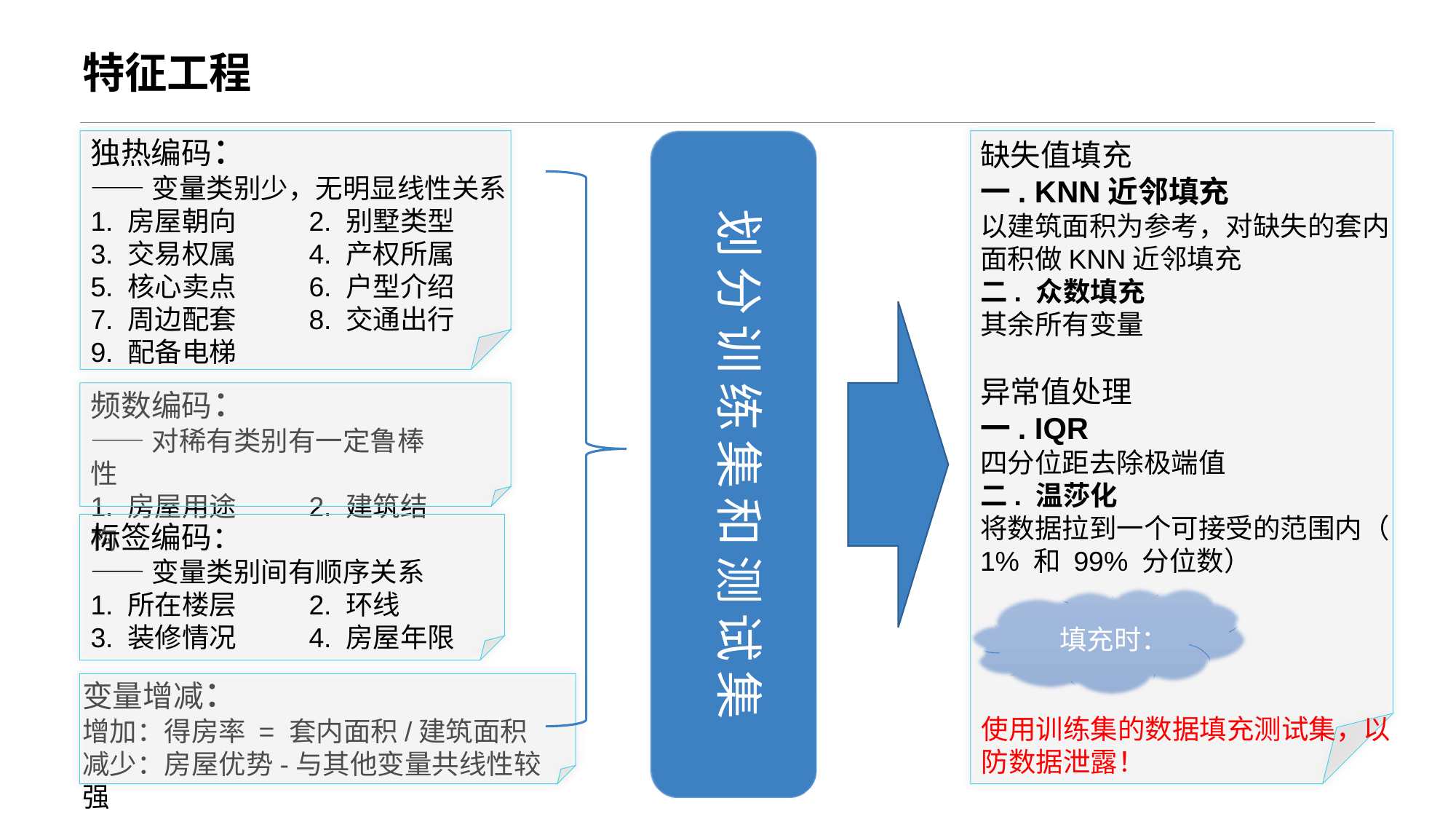

# 特征工程
独热编码：
——变量类别少，无明显线性关系
1. 房屋朝向	2. 别墅类型
3. 交易权属	4. 产权所属
5. 核心卖点	6. 户型介绍
7. 周边配套	8. 交通出行
9. 配备电梯

缺失值填充
一. KNN近邻填充
以建筑面积为参考，对缺失的套内面积做KNN近邻填充
二. 众数填充
其余所有变量

异常值处理
一. IQR
四分位距去除极端值
二. 温莎化
将数据拉到一个可接受的范围内（ 1% 和 99% 分位数）
划分训练集和测试集

频数编码：
——对稀有类别有一定鲁棒性
1. 房屋用途	2. 建筑结构

标签编码：
——变量类别间有顺序关系
1. 所在楼层	2. 环线
3. 装修情况	4. 房屋年限

    填充时：
变量增减：
增加：得房率 = 套内面积/建筑面积
减少：房屋优势-与其他变量共线性较强

使用训练集的数据填充测试集，以防数据泄露！